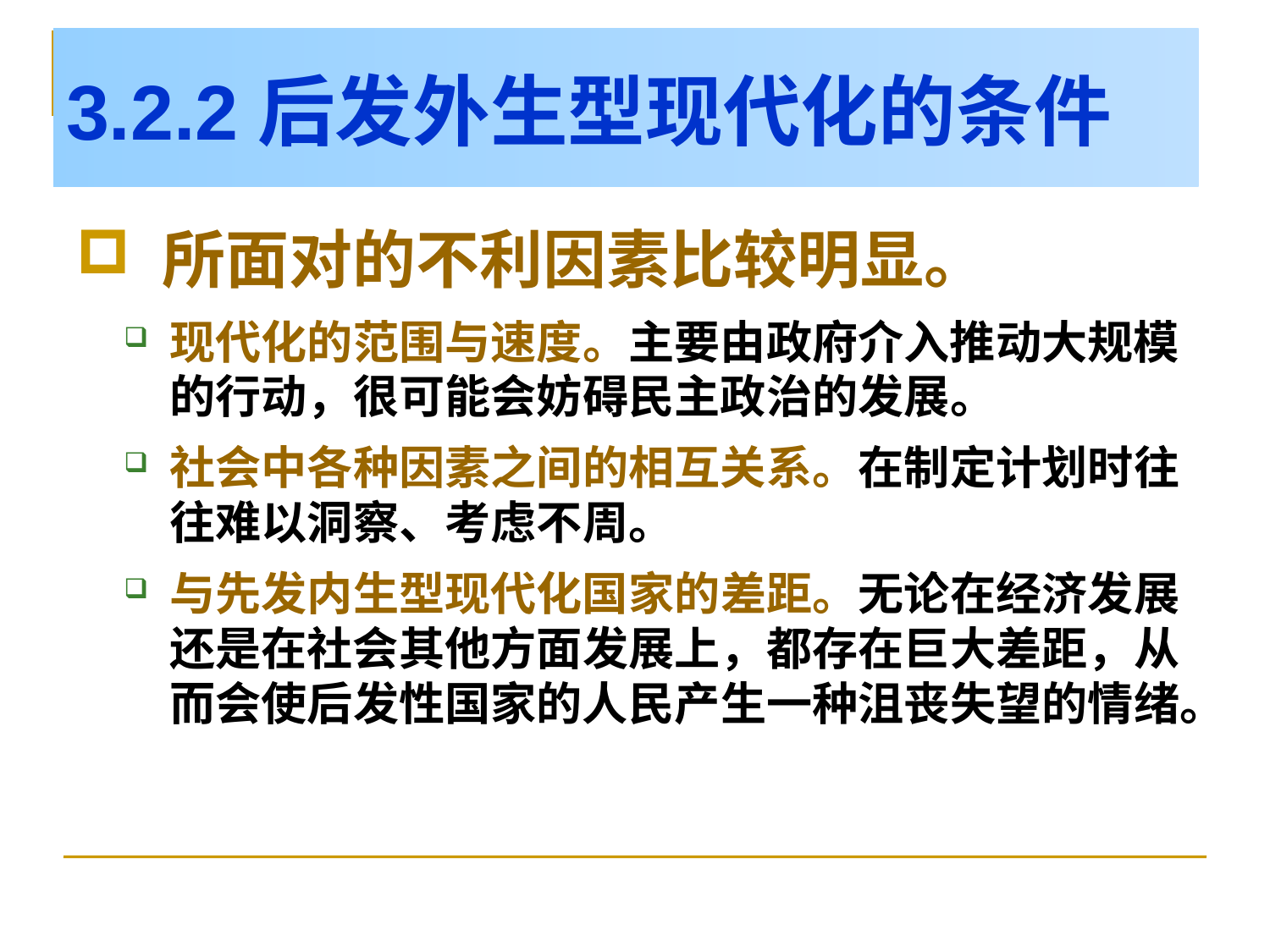

3.2.2后发外生型现代化的条件
#
 所面对的不利因素比较明显。
现代化的范围与速度。主要由政府介入推动大规模的行动，很可能会妨碍民主政治的发展。
社会中各种因素之间的相互关系。在制定计划时往往难以洞察、考虑不周。
与先发内生型现代化国家的差距。无论在经济发展还是在社会其他方面发展上，都存在巨大差距，从而会使后发性国家的人民产生一种沮丧失望的情绪。
51